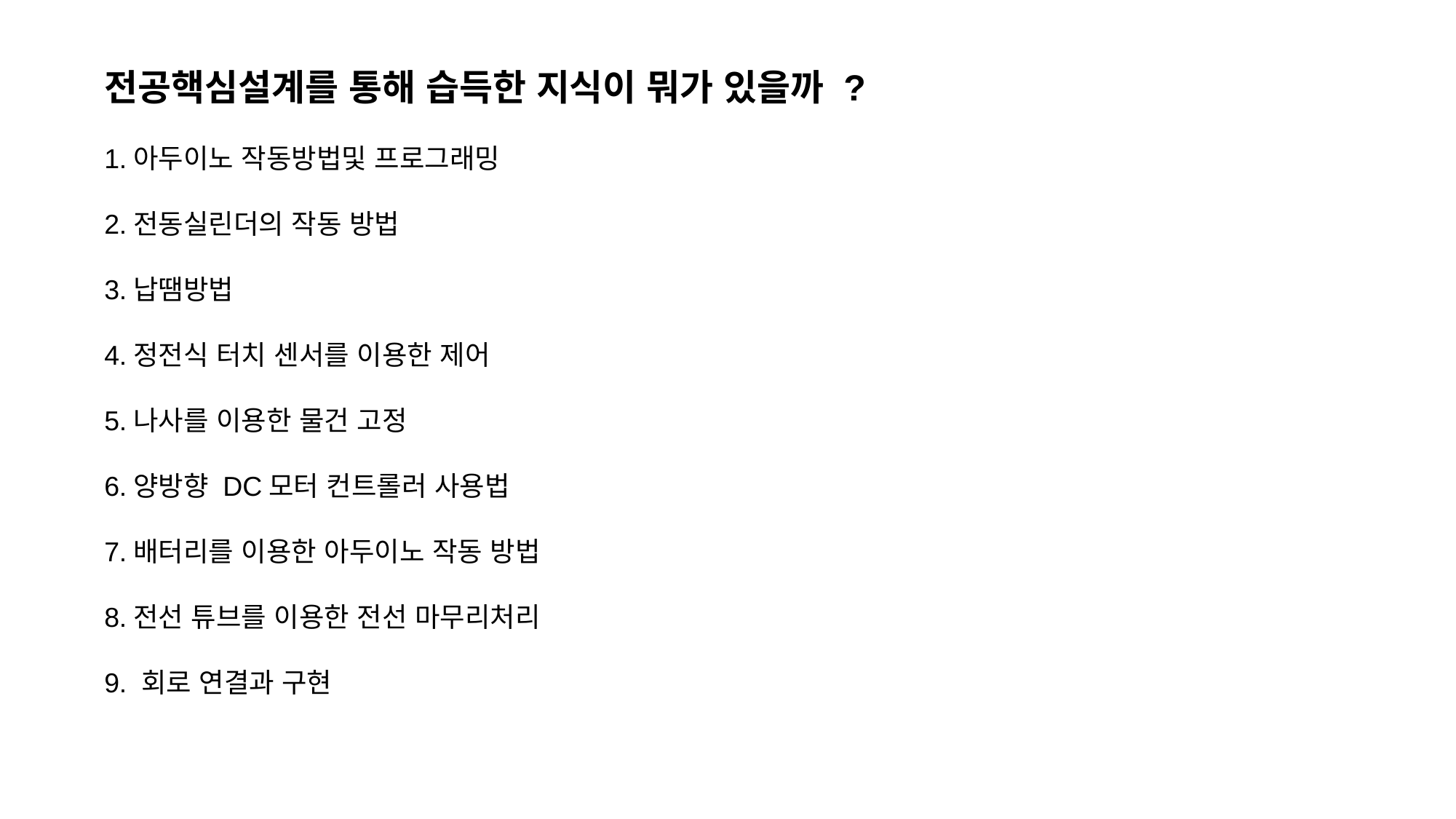

전공핵심설계를 통해 습득한 지식이 뭐가 있을까 ?

1.아두이노 작동방법및 프로그래밍

2.전동실린더의 작동 방법

3.납땜방법

4.정전식 터치 센서를 이용한 제어

5.나사를 이용한 물건 고정

6.양방향 DC모터 컨트롤러 사용법

7.배터리를 이용한 아두이노 작동 방법

8.전선 튜브를 이용한 전선 마무리처리

9. 회로 연결과 구현